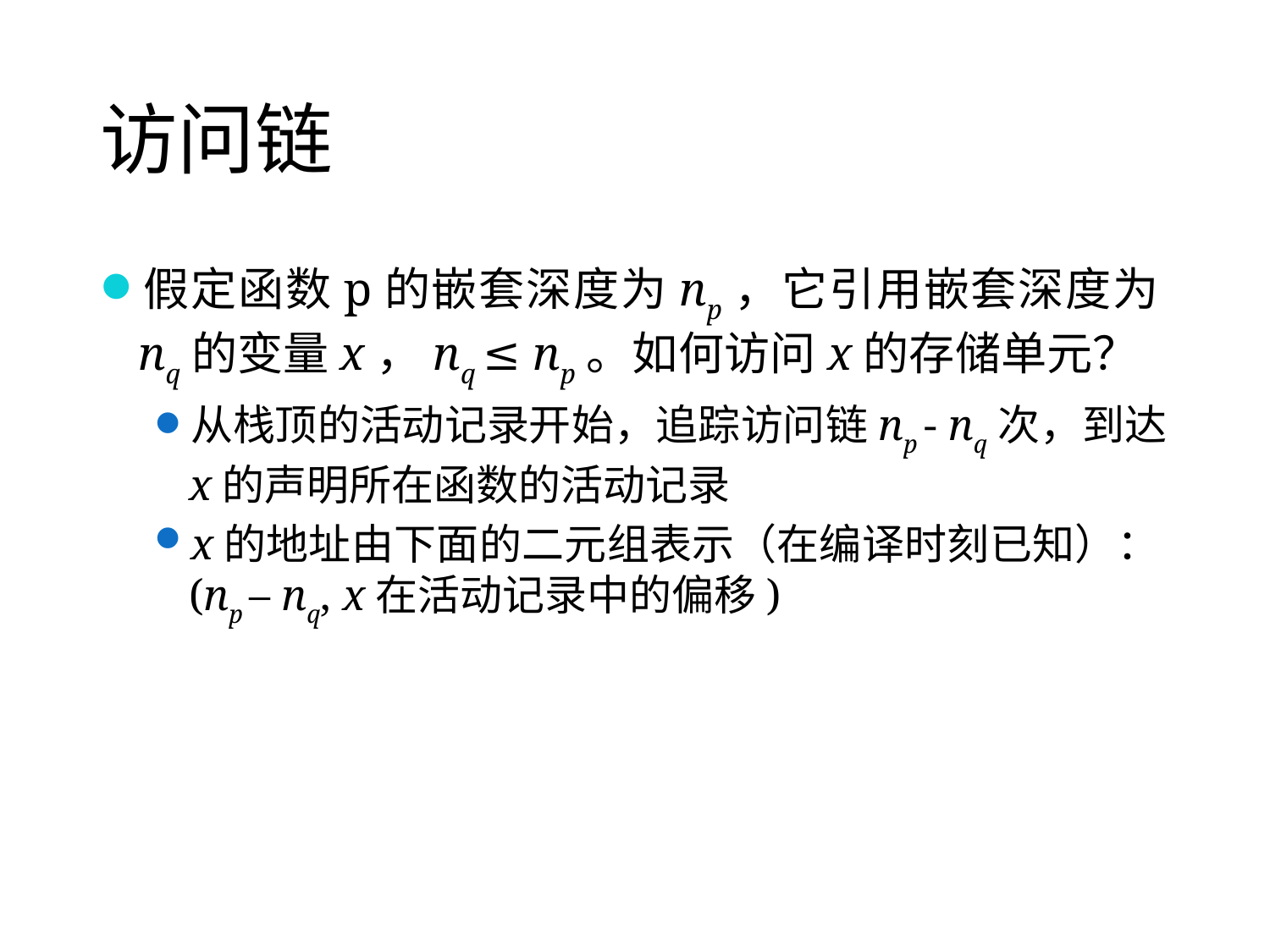

# 访问链
假定函数p的嵌套深度为np，它引用嵌套深度为nq的变量x，nq ≤ np。如何访问x的存储单元？
从栈顶的活动记录开始，追踪访问链np - nq次，到达x的声明所在函数的活动记录
x的地址由下面的二元组表示（在编译时刻已知）：(np – nq, x在活动记录中的偏移)